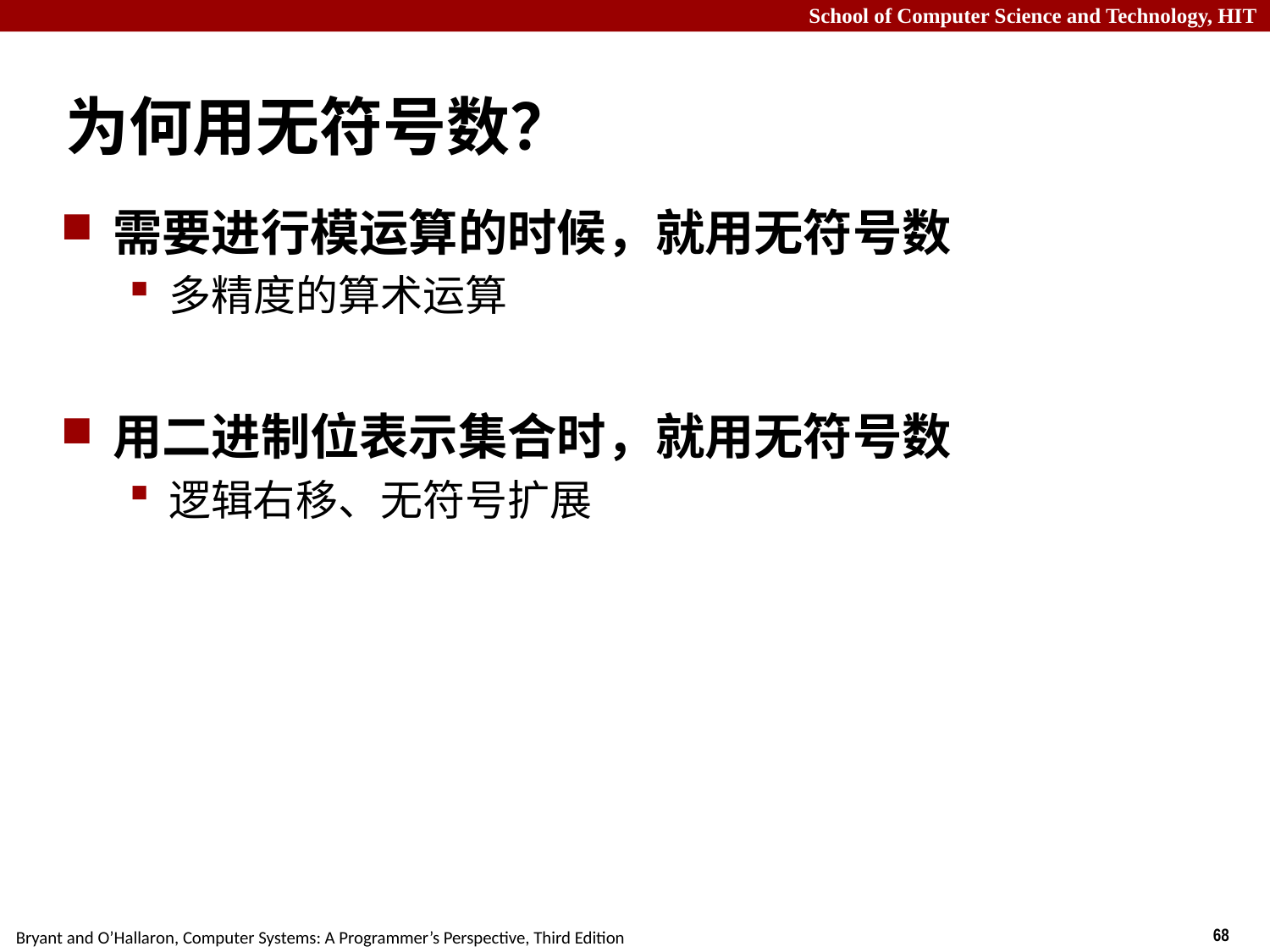

# 为何用无符号数？
需要进行模运算的时候，就用无符号数
多精度的算术运算

用二进制位表示集合时，就用无符号数
逻辑右移、无符号扩展